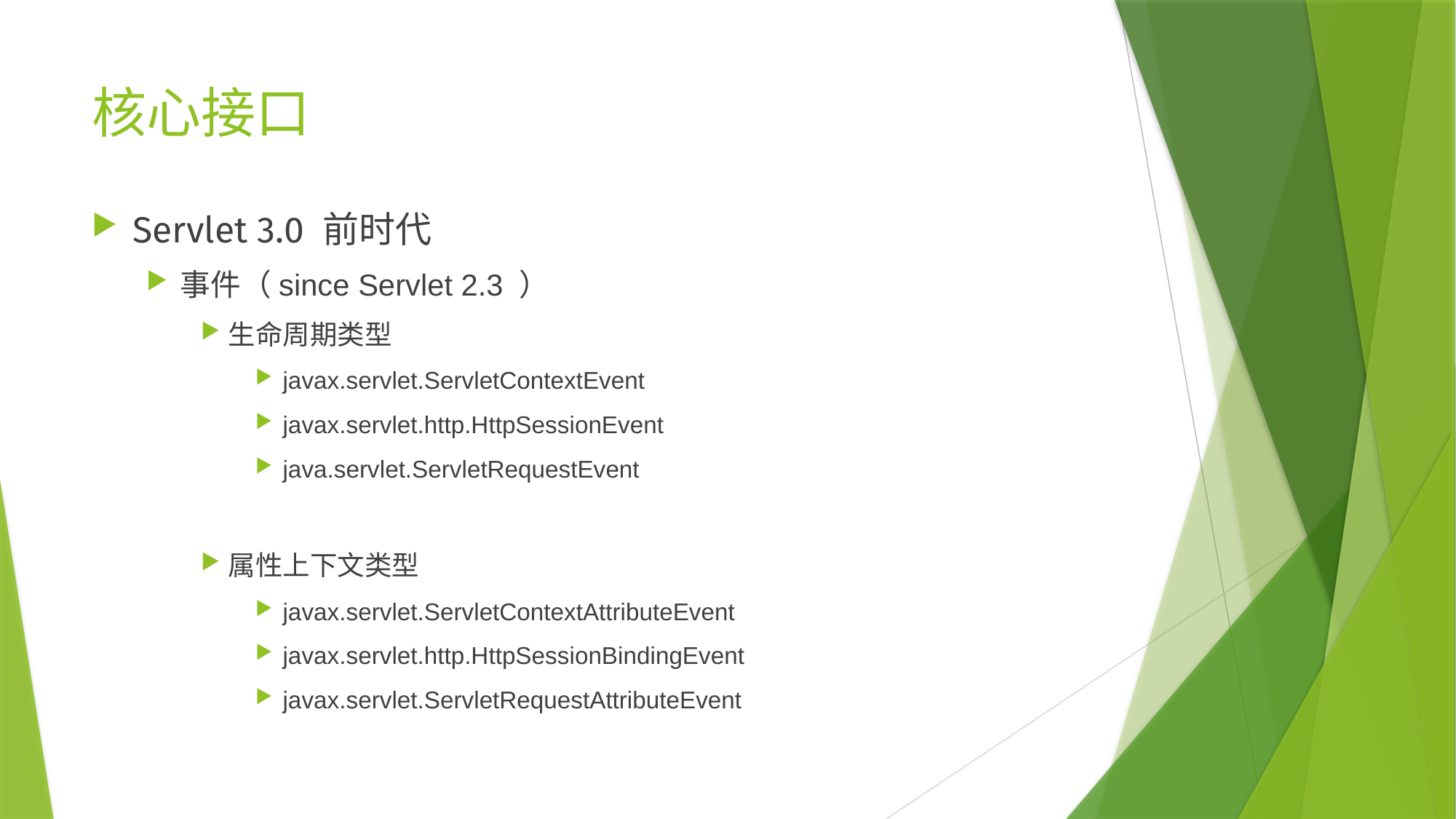

# 核心接口
Servlet 3.0 前时代
事件（since Servlet 2.3 ）
生命周期类型
javax.servlet.ServletContextEvent
javax.servlet.http.HttpSessionEvent
java.servlet.ServletRequestEvent

属性上下文类型
javax.servlet.ServletContextAttributeEvent
javax.servlet.http.HttpSessionBindingEvent
javax.servlet.ServletRequestAttributeEvent